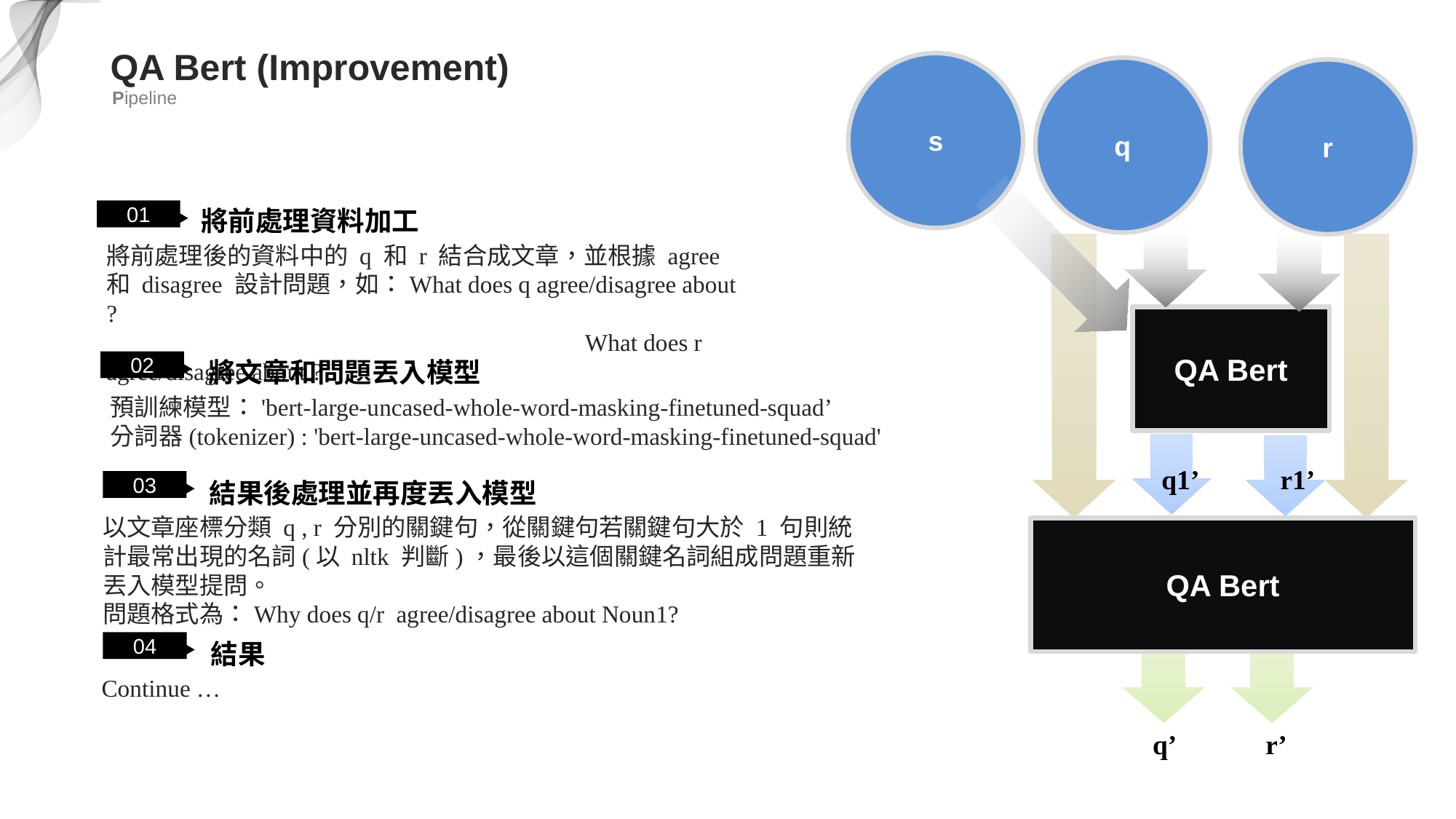

QA Bert (Improvement)
Pipeline
s
q
r

QA Bert

q1’
r1’
QA Bert

q’
r’
將前處理資料加工
01

將前處理後的資料中的 q 和 r 結合成文章，並根據 agree 和 disagree 設計問題，如：What does q agree/disagree about ?
				       What does r agree/disagree about ?
將文章和問題丟入模型
02

 預訓練模型：'bert-large-uncased-whole-word-masking-finetuned-squad’
 分詞器(tokenizer) : 'bert-large-uncased-whole-word-masking-finetuned-squad'
結果後處理並再度丟入模型
03

以文章座標分類 q , r 分別的關鍵句，從關鍵句若關鍵句大於 1 句則統計最常出現的名詞(以 nltk 判斷)，最後以這個關鍵名詞組成問題重新丟入模型提問。
問題格式為：Why does q/r  agree/disagree about Noun1?

結果
04

Continue …